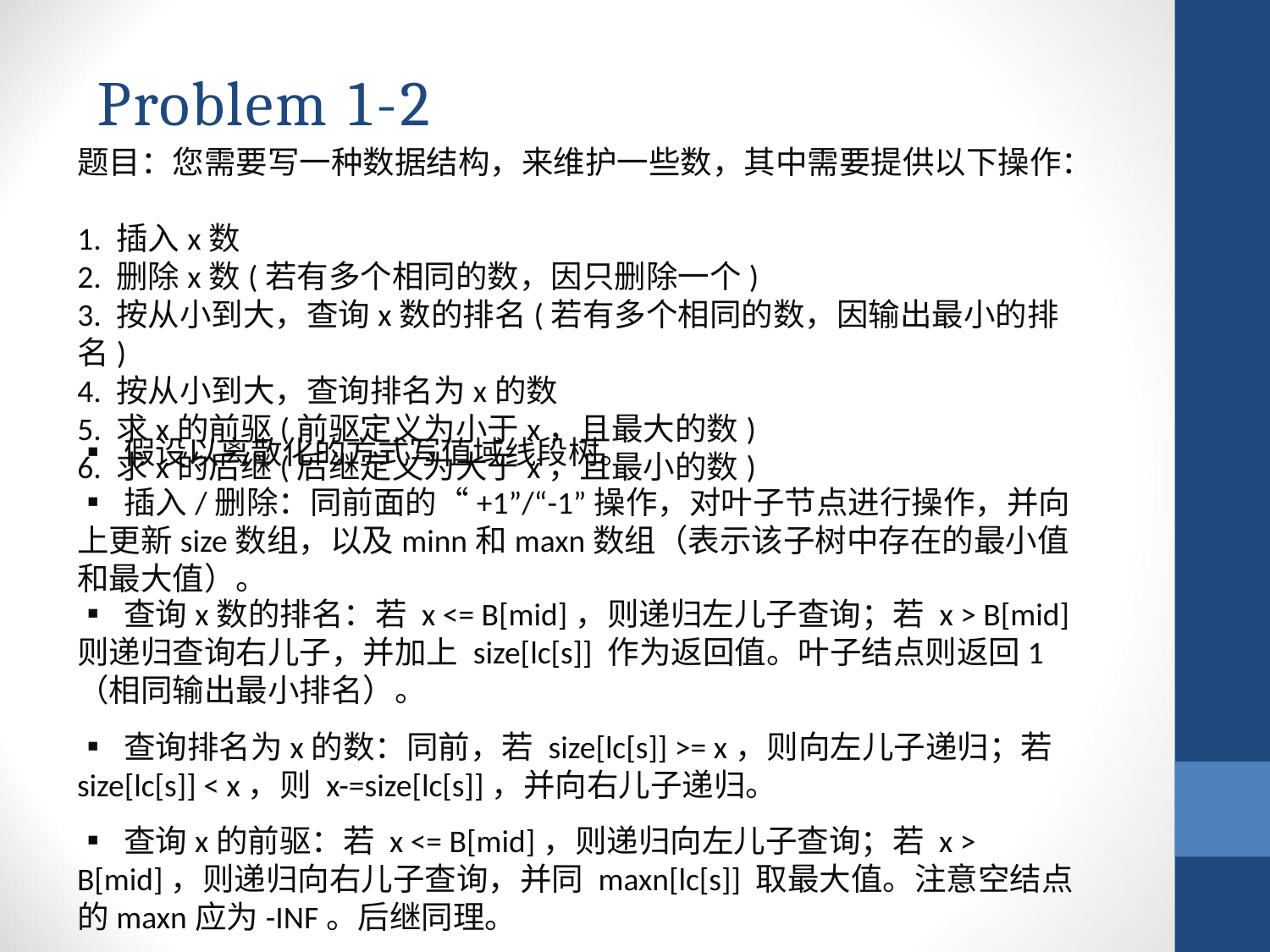

Problem 1-2
题目：您需要写一种数据结构，来维护一些数，其中需要提供以下操作：
1. 插入x数
2. 删除x数(若有多个相同的数，因只删除一个)
3. 按从小到大，查询x数的排名(若有多个相同的数，因输出最小的排名)
4. 按从小到大，查询排名为x的数
5. 求x的前驱(前驱定义为小于x，且最大的数)
6. 求x的后继(后继定义为大于x，且最小的数)
▪ 假设以离散化的方式写值域线段树。
▪ 插入/删除：同前面的“+1”/“-1”操作，对叶子节点进行操作，并向上更新size数组，以及minn和maxn数组（表示该子树中存在的最小值和最大值）。
▪ 查询x数的排名：若 x <= B[mid]，则递归左儿子查询；若 x > B[mid] 则递归查询右儿子，并加上 size[lc[s]] 作为返回值。叶子结点则返回1 （相同输出最小排名）。
▪ 查询排名为x的数：同前，若 size[lc[s]] >= x，则向左儿子递归；若 size[lc[s]] < x，则 x-=size[lc[s]]，并向右儿子递归。
▪ 查询x的前驱：若 x <= B[mid]，则递归向左儿子查询；若 x > B[mid]，则递归向右儿子查询，并同 maxn[lc[s]] 取最大值。注意空结点的maxn应为-INF。后继同理。